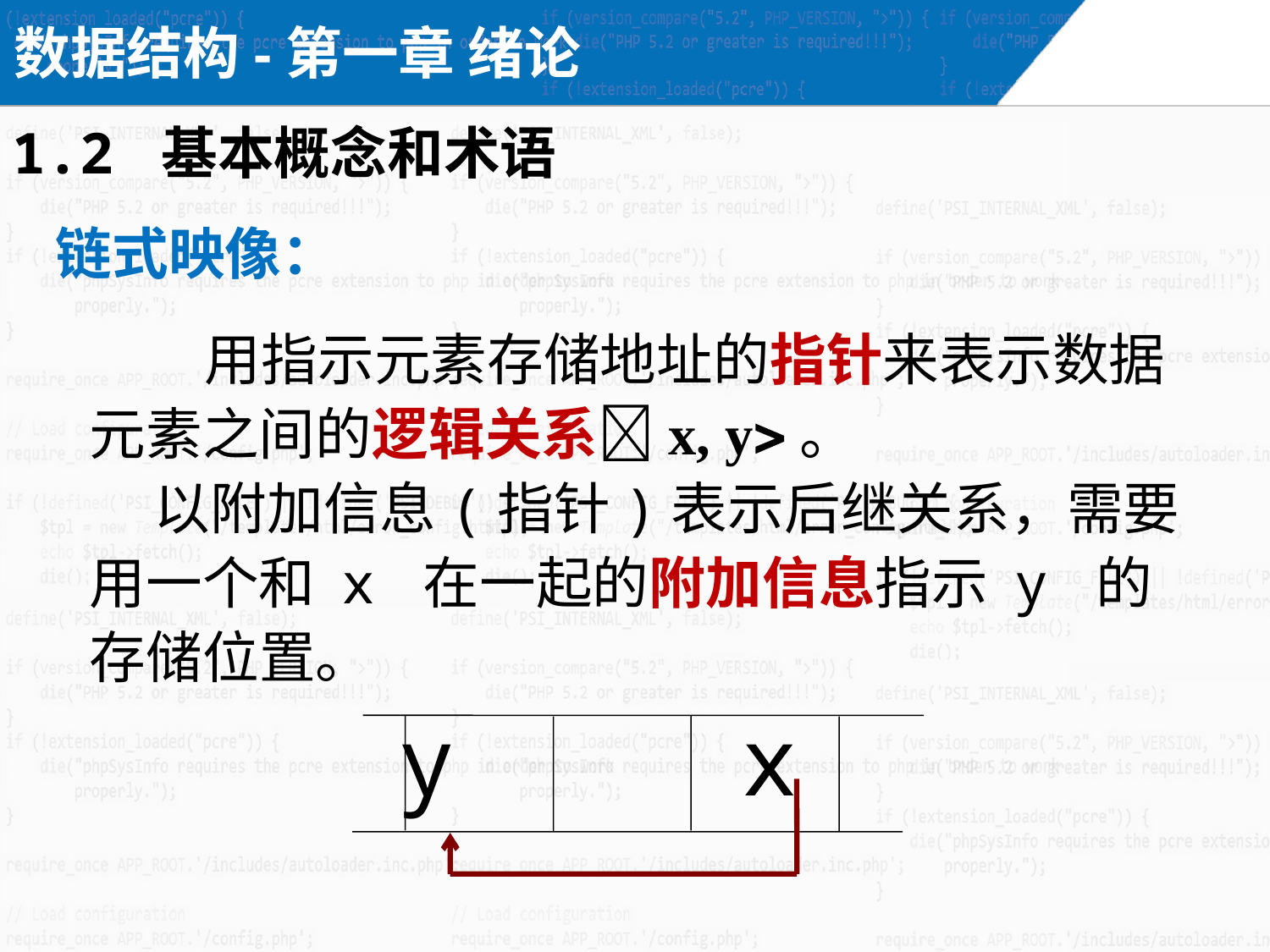

数据结构-第一章 绪论
1.2 基本概念和术语
链式映像：
        用指示元素存储地址的指针来表示数据元素之间的逻辑关系<x, y>。
    以附加信息(指针)表示后继关系，需要用一个和 x 在一起的附加信息指示 y 的存储位置。
y     x